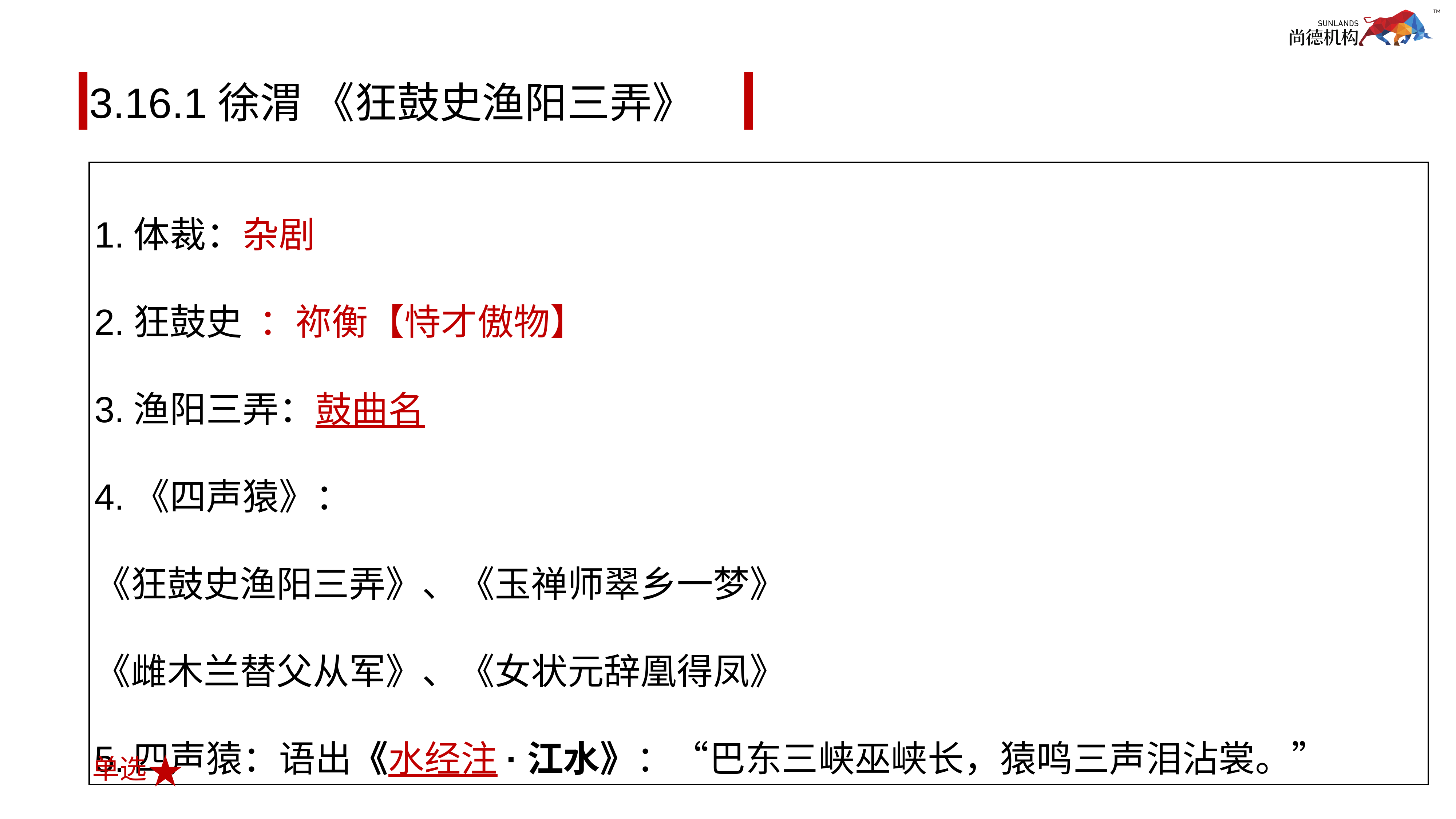

# 3.16.1徐渭 《狂鼓史渔阳三弄》
1.体裁：杂剧
2.狂鼓史  ：祢衡【恃才傲物】
3.渔阳三弄：鼓曲名
4.《四声猿》：
《狂鼓史渔阳三弄》、《玉禅师翠乡一梦》
《雌木兰替父从军》、《女状元辞凰得凤》
5.四声猿：语出《水经注·江水》：“巴东三峡巫峡长，猿鸣三声泪沾裳。”
单选